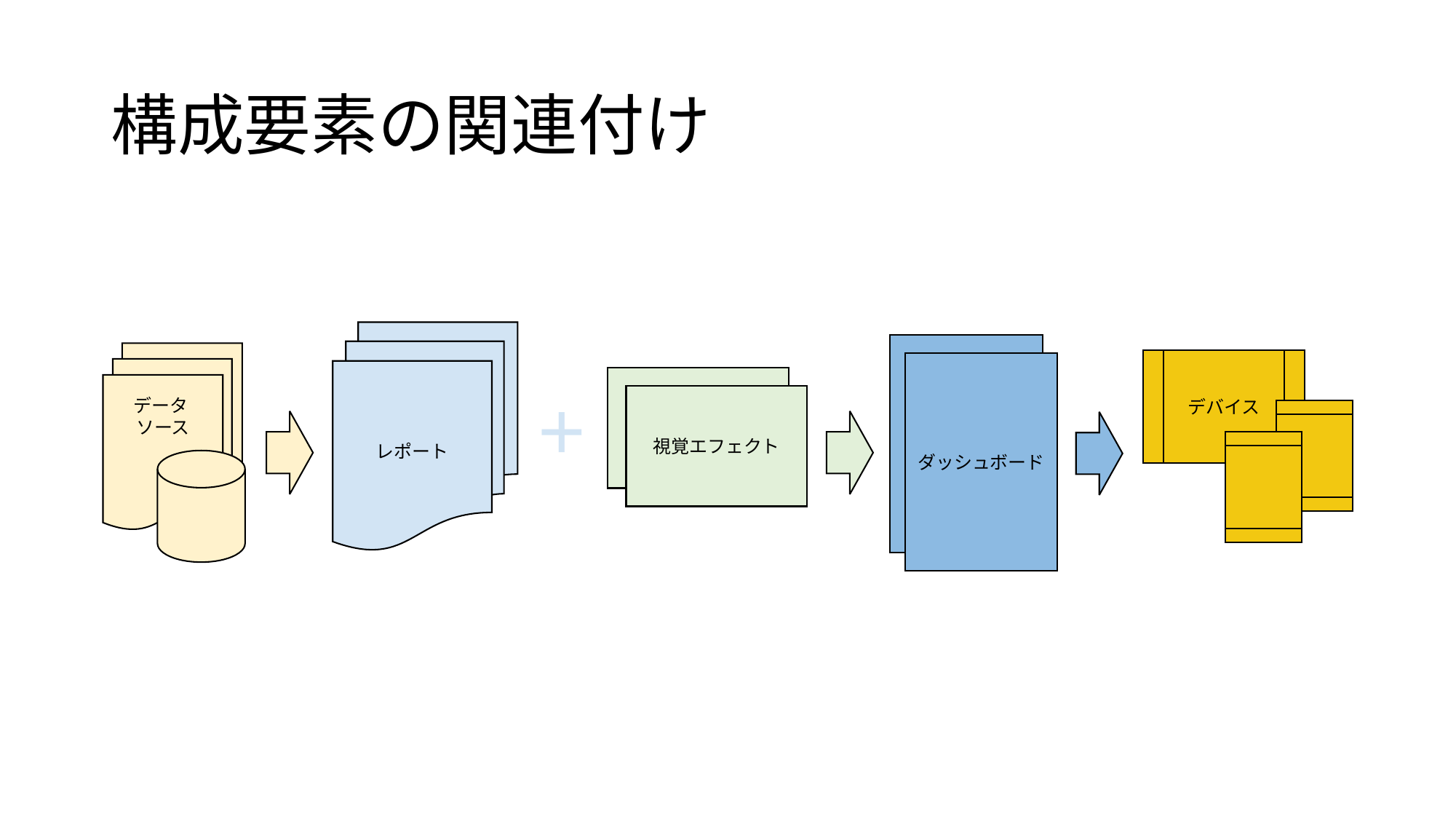

# 構成要素の関連付け
レポート

ダッシュボード
データ
ソース

デバイス

視覚エフェクト
+